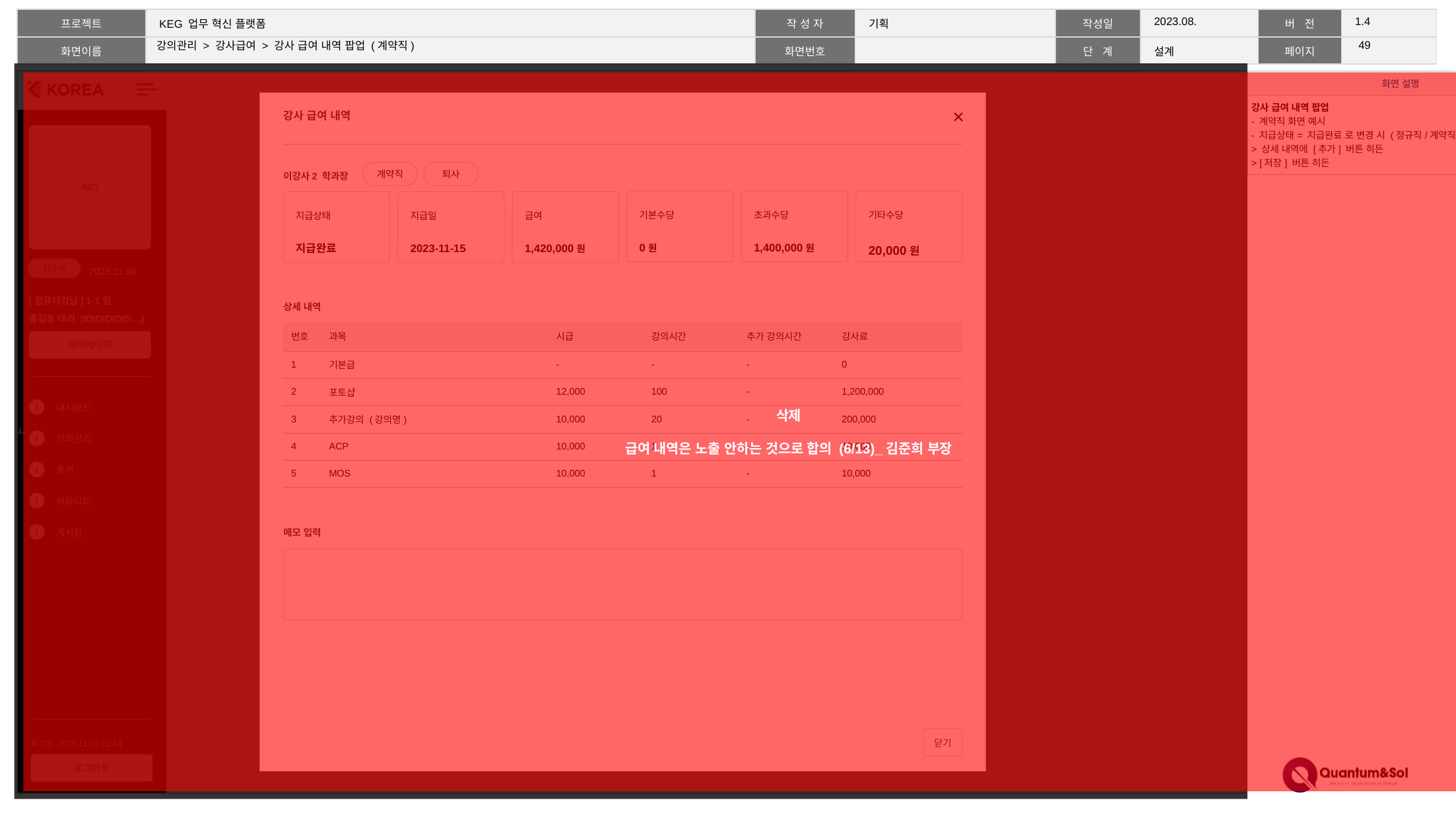

49

# 강의관리 > 강사급여 > 강사 급여 내역 팝업 (계약직)
ㅗ
| 화면 설명 |
| --- |
| 강사 급여 내역 팝업 - 계약직 화면 예시 - 지급상태= 지급완료 로 변경 시 (정규직/계약직 공통 적용) > 상세 내역에 [추가] 버튼 히든 > [저장] 버튼 히든 |
삭제

급여 내역은 노출 안하는 것으로 합의 (6/13)_김준희 부장
강사 급여 내역
이강사2 학과장
계약직
퇴사
기본수당
0원
초과수당
1,400,000원
기타수당
20,000원
급여
1,420,000원
지급상태
지급완료
지급일
2023-11-15
상세 내역
| 번호 | 과목 | 시급 | 강의시간 | 추가 강의시간 | 강사료 |
| --- | --- | --- | --- | --- | --- |
| 1 | 기본급 | - | - | - | 0 |
| 2 | 포토샵 | 12,000 | 100 | - | 1,200,000 |
| 3 | 추가강의 (강의명) | 10,000 | 20 | - | 200,000 |
| 4 | ACP | 10,000 | 1 | - | 10,000 |
| 5 | MOS | 10,000 | 1 | - | 10,000 |
메모 입력

닫기